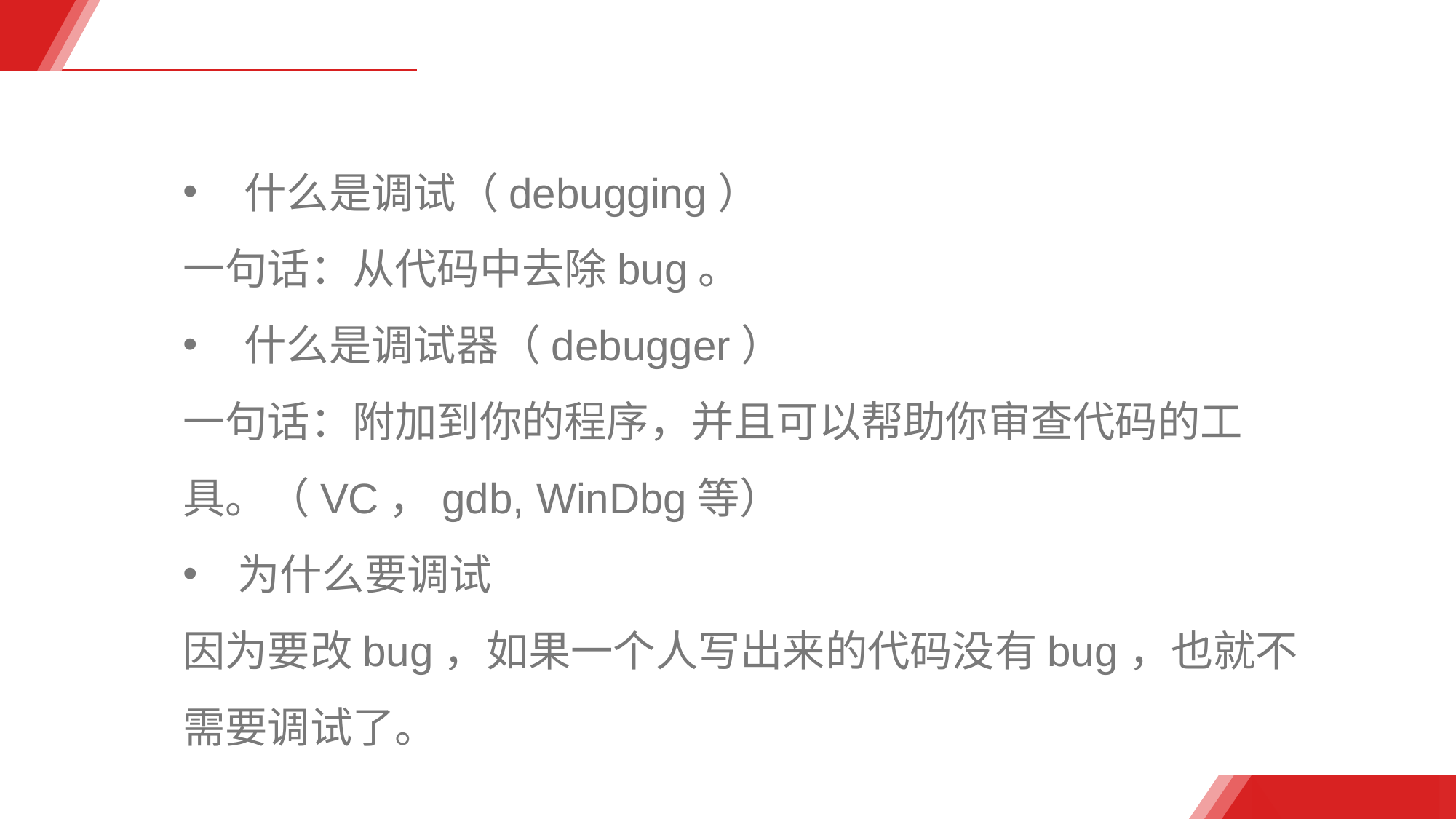

什么是调试（debugging）
一句话：从代码中去除bug。
什么是调试器（debugger）
一句话：附加到你的程序，并且可以帮助你审查代码的工具。（VC，gdb, WinDbg等）
为什么要调试
因为要改bug，如果一个人写出来的代码没有bug，也就不需要调试了。